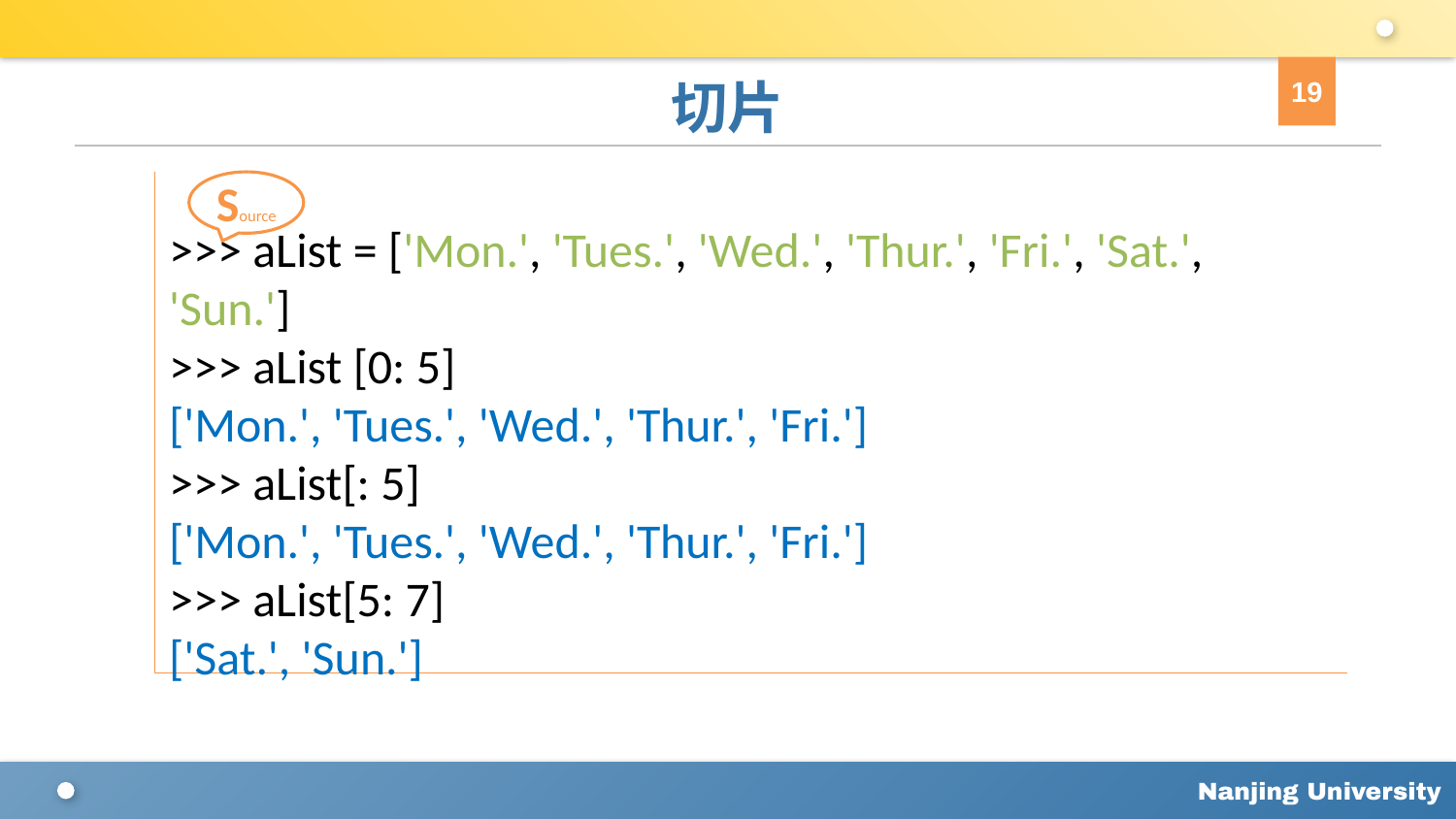

19
# 切片

>>> aList = ['Mon.', 'Tues.', 'Wed.', 'Thur.', 'Fri.', 'Sat.', 'Sun.']
>>> aList [0: 5]
['Mon.', 'Tues.', 'Wed.', 'Thur.', 'Fri.']
>>> aList[: 5]
['Mon.', 'Tues.', 'Wed.', 'Thur.', 'Fri.']
>>> aList[5: 7]
['Sat.', 'Sun.']
Source